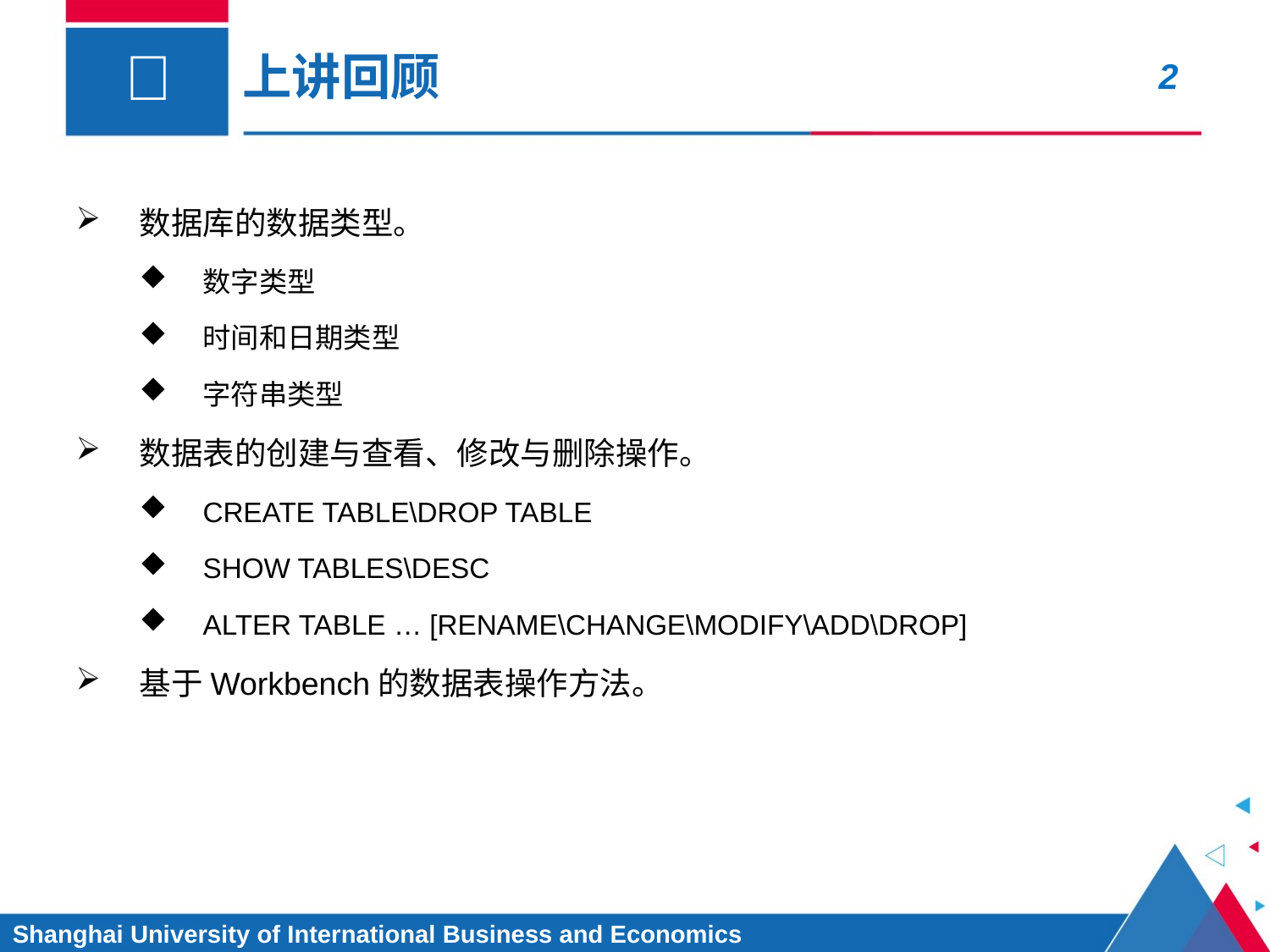

# 上讲回顾
数据库的数据类型。
数字类型
时间和日期类型
字符串类型
数据表的创建与查看、修改与删除操作。
CREATE TABLE\DROP TABLE
SHOW TABLES\DESC
ALTER TABLE … [RENAME\CHANGE\MODIFY\ADD\DROP]
基于Workbench的数据表操作方法。